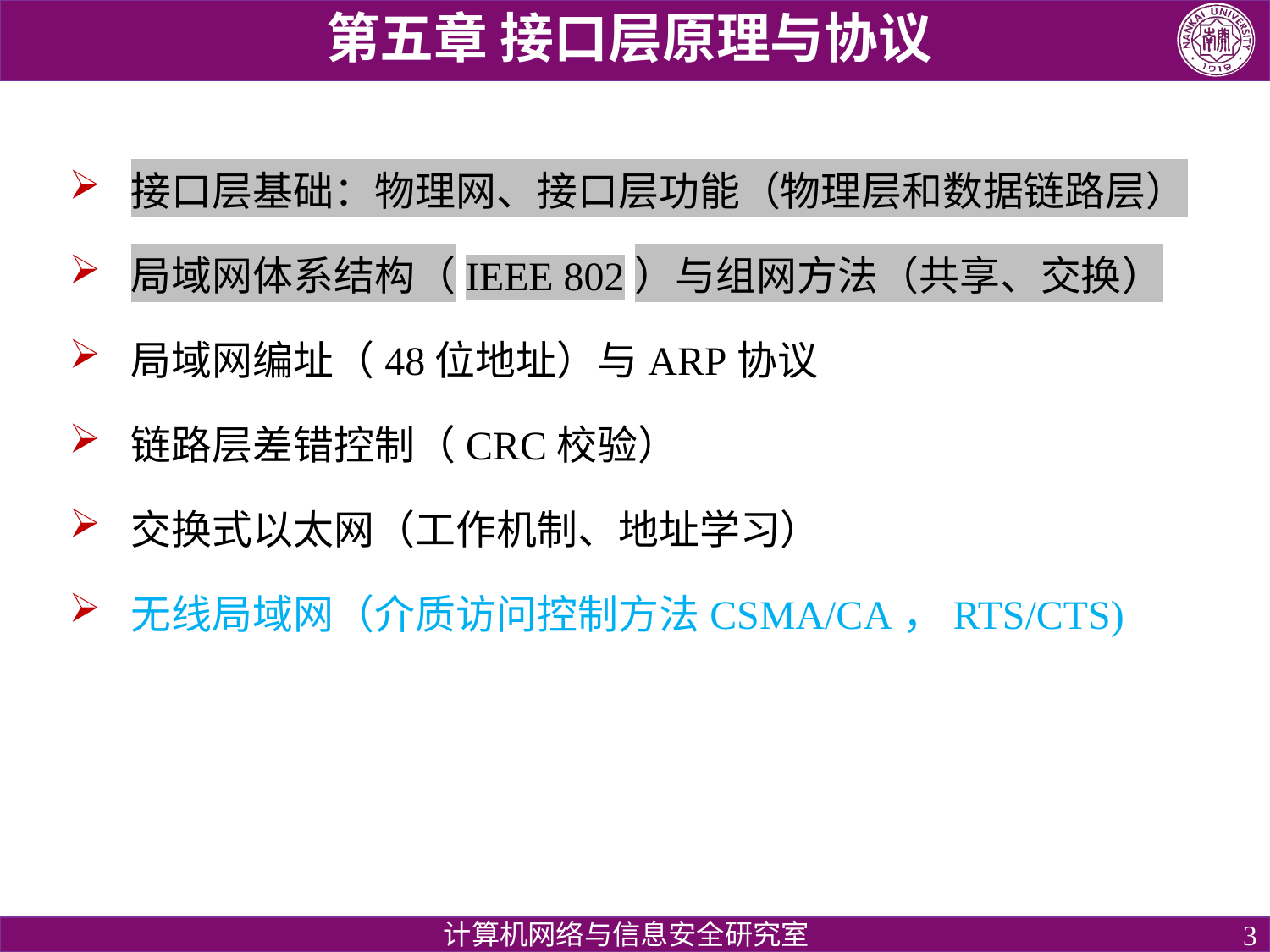

第五章 接口层原理与协议
接口层基础：物理网、接口层功能（物理层和数据链路层）
局域网体系结构（IEEE 802）与组网方法（共享、交换）
局域网编址（48位地址）与ARP协议
链路层差错控制（CRC校验）
交换式以太网（工作机制、地址学习）
无线局域网（介质访问控制方法CSMA/CA，RTS/CTS)